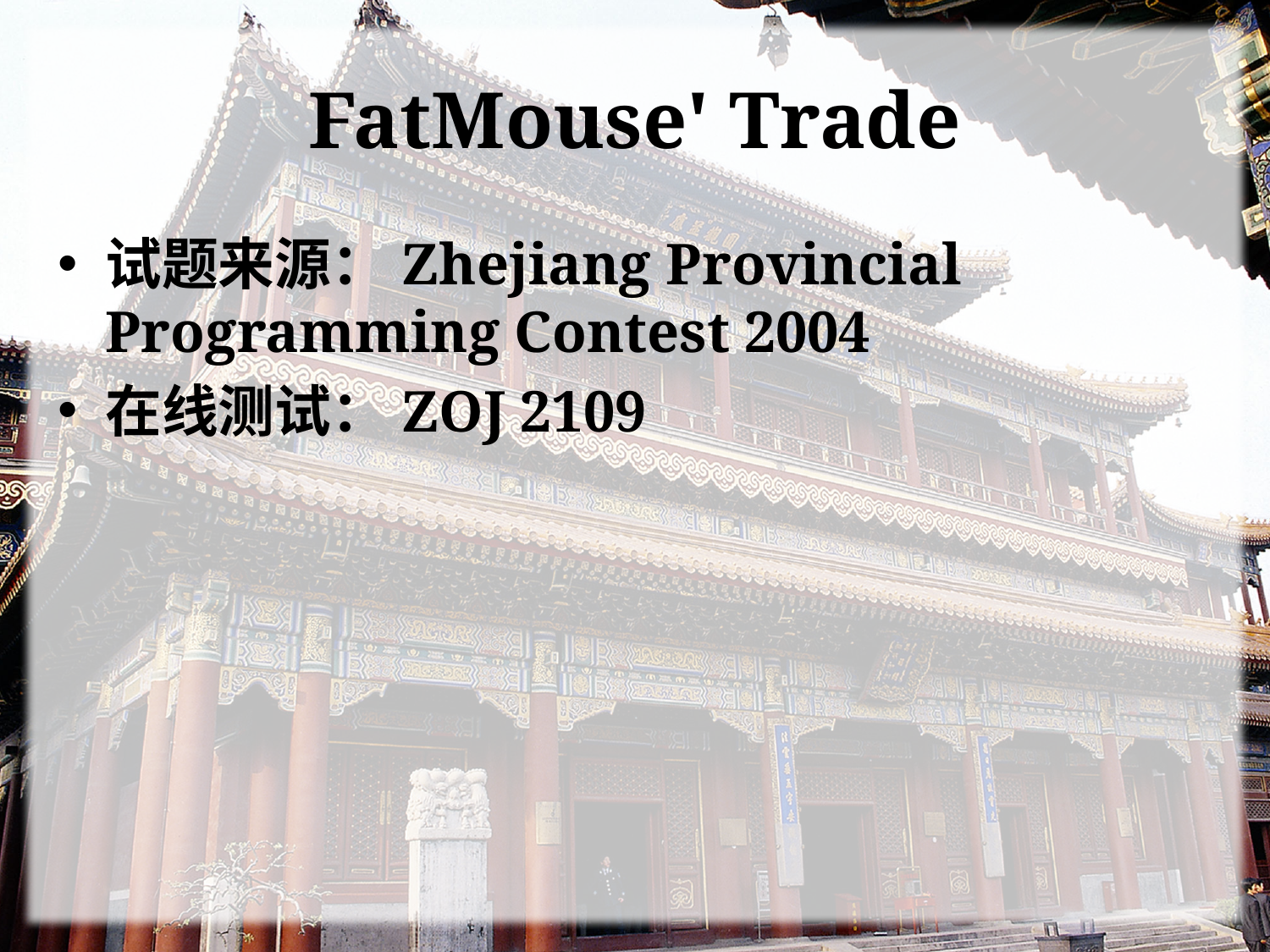

# FatMouse' Trade
试题来源：Zhejiang Provincial Programming Contest 2004
在线测试：ZOJ 2109